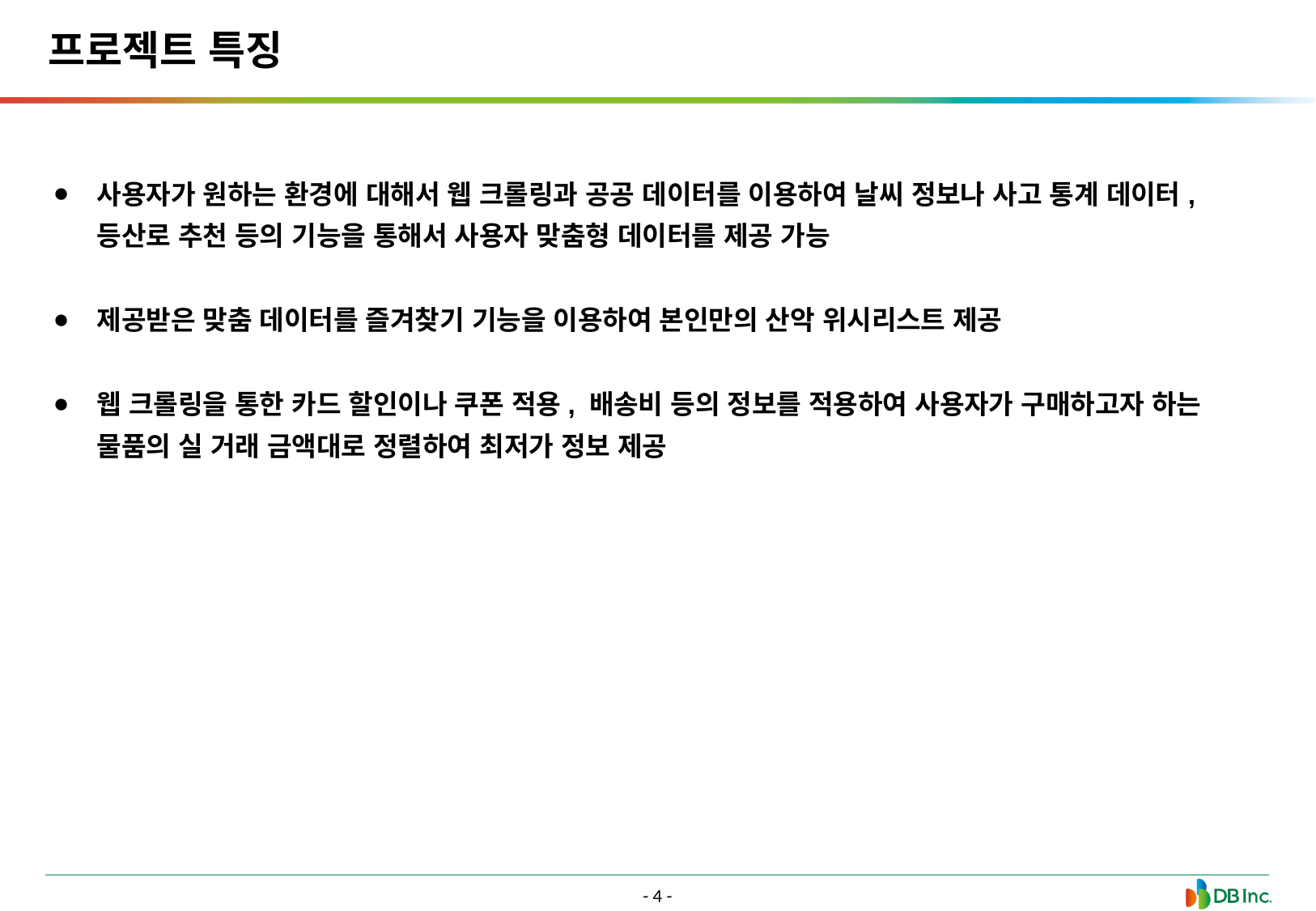

# 프로젝트 특징

사용자가 원하는 환경에 대해서 웹 크롤링과 공공 데이터를 이용하여 날씨 정보나 사고 통계 데이터, 등산로 추천 등의 기능을 통해서 사용자 맞춤형 데이터를 제공 가능

제공받은 맞춤 데이터를 즐겨찾기 기능을 이용하여 본인만의 산악 위시리스트 제공

웹 크롤링을 통한 카드 할인이나 쿠폰 적용, 배송비 등의 정보를 적용하여 사용자가 구매하고자 하는 물품의 실 거래 금액대로 정렬하여 최저가 정보 제공
- 4 -